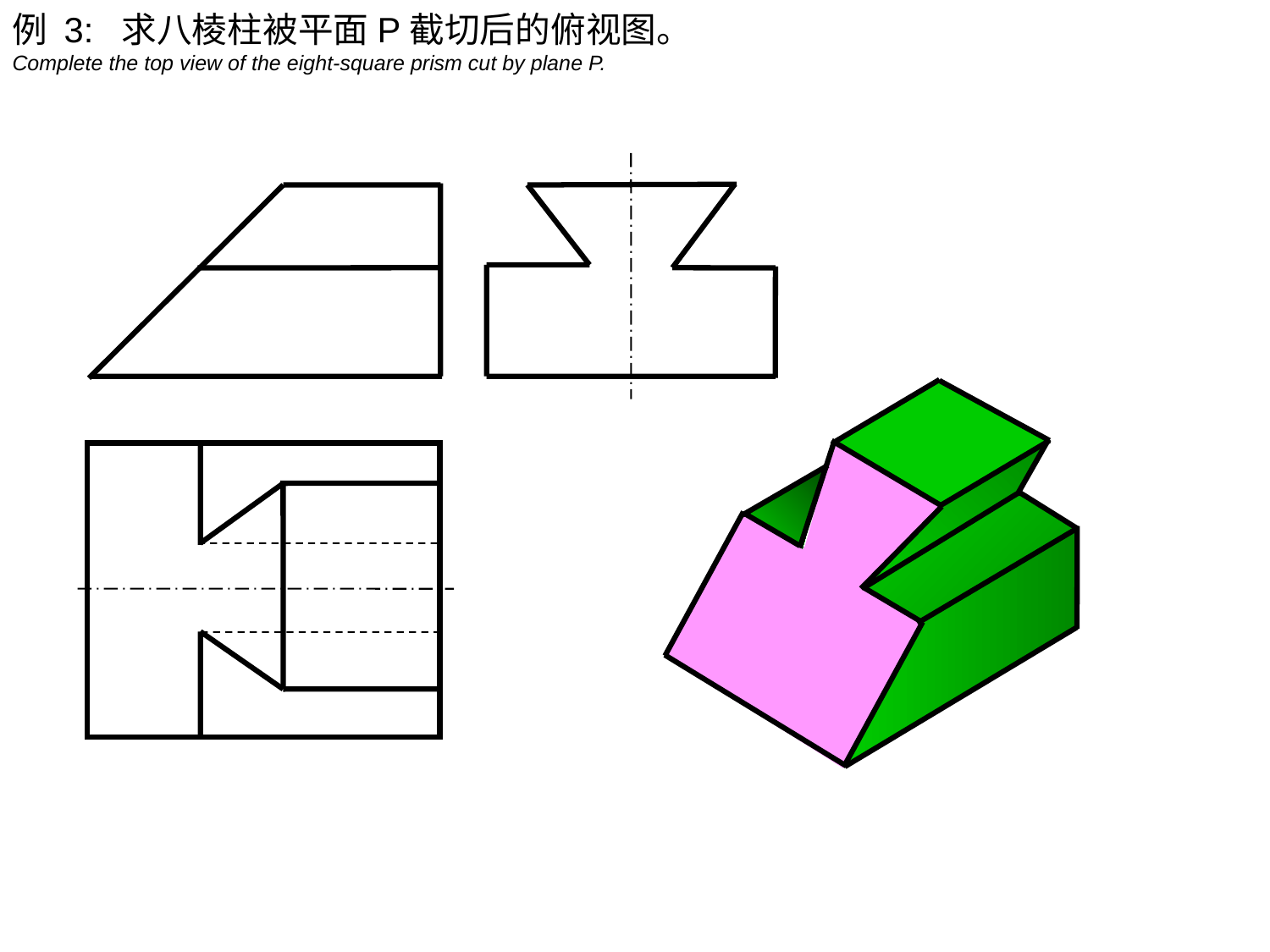

例 3:  求八棱柱被平面P截切后的俯视图。
Complete the top view of the eight-square prism cut by plane P.